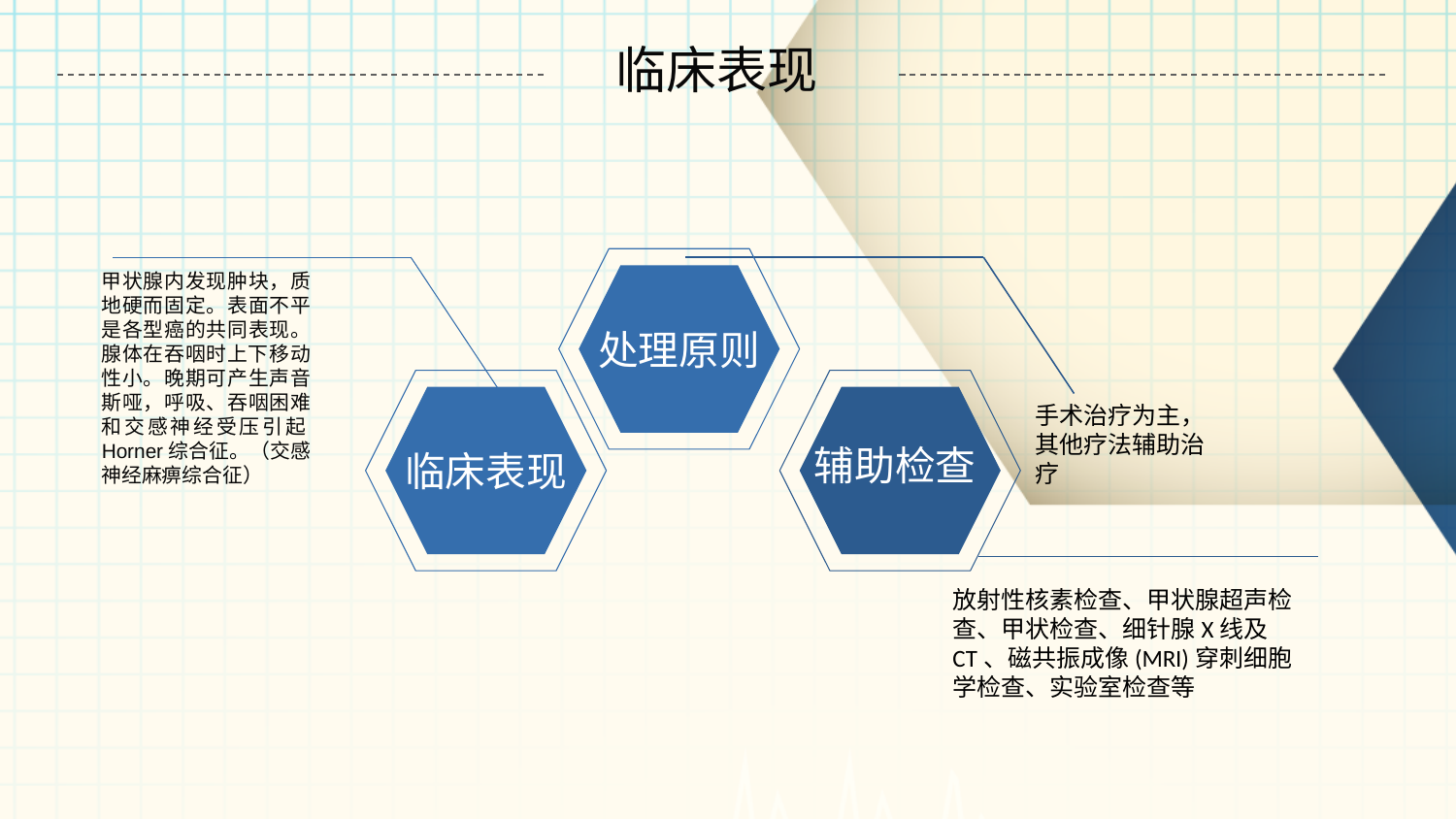

临床表现

处理原则
甲状腺内发现肿块，质地硬而固定。表面不平是各型癌的共同表现。腺体在吞咽时上下移动性小。晚期可产生声音斯哑，呼吸、吞咽困难和交感神经受压引起Horner综合征。（交感神经麻痹综合征）

临床表现

辅助检查
手术治疗为主，其他疗法辅助治疗

放射性核素检查、甲状腺超声检查、甲状检查、细针腺X线及CT、磁共振成像(MRI)穿刺细胞学检查、实验室检查等